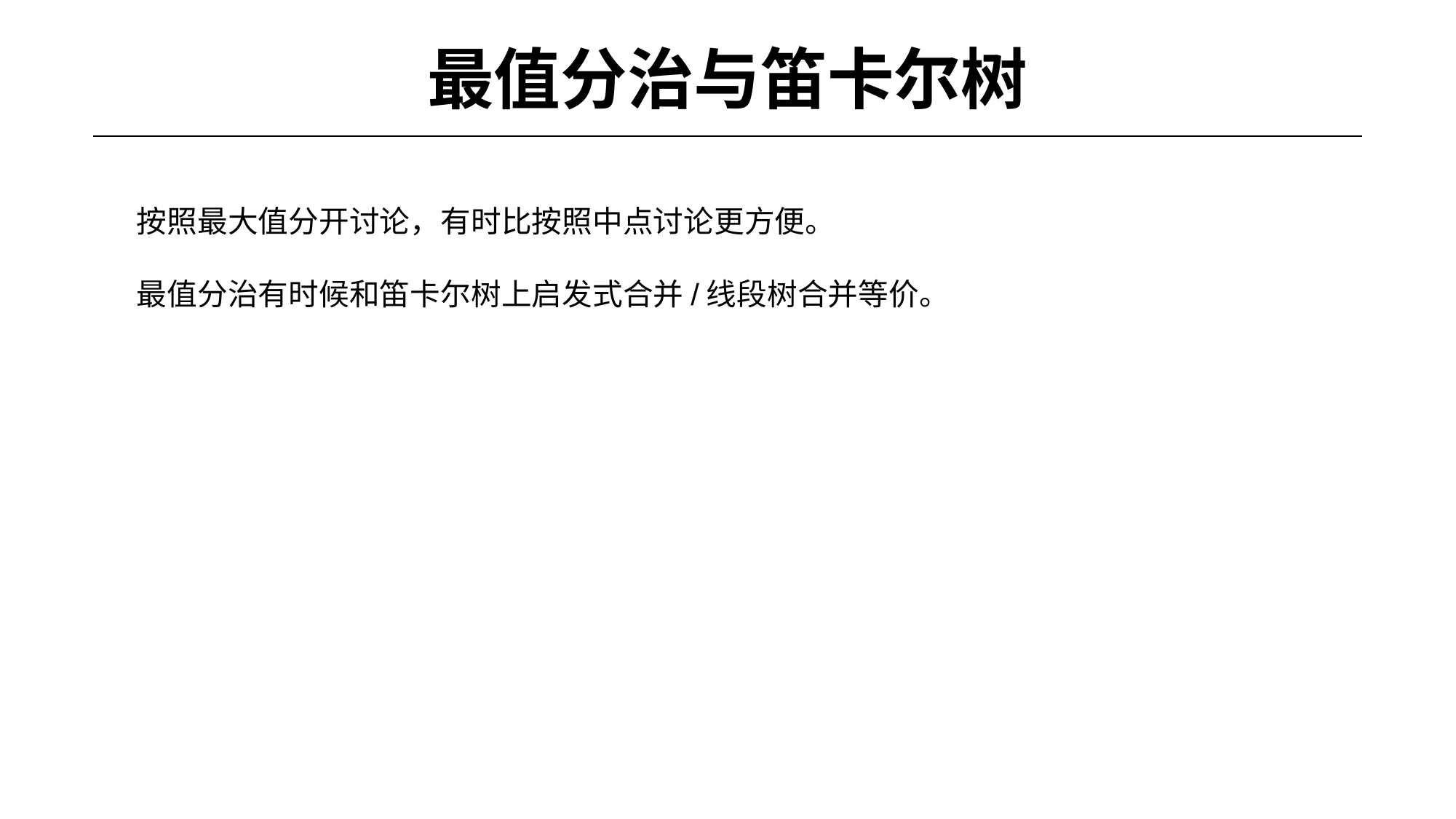

# 最值分治与笛卡尔树
按照最大值分开讨论，有时比按照中点讨论更方便。

最值分治有时候和笛卡尔树上启发式合并/线段树合并等价。